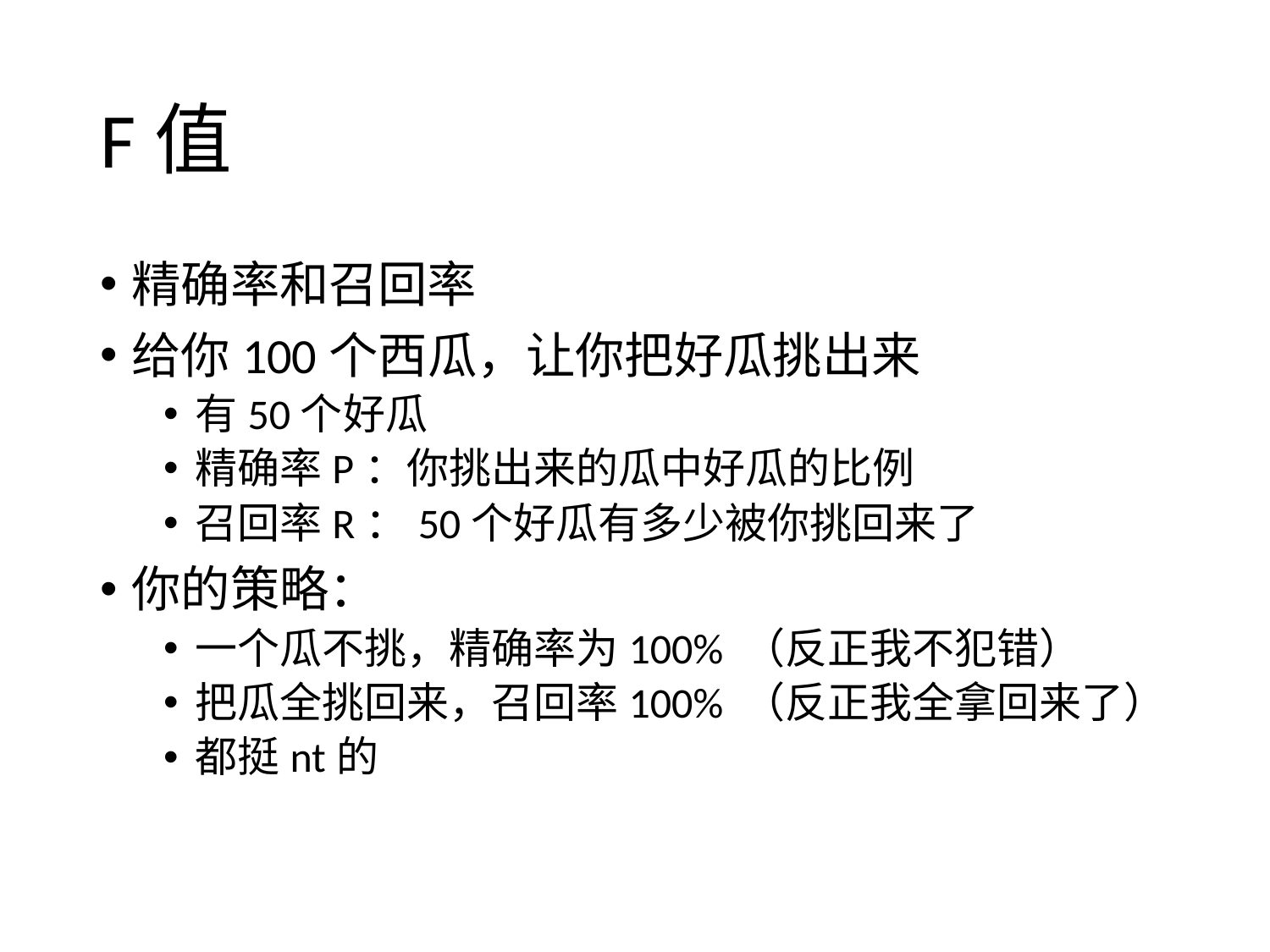

# F值
精确率和召回率
给你100个西瓜，让你把好瓜挑出来
有50个好瓜
精确率P：你挑出来的瓜中好瓜的比例
召回率R：50个好瓜有多少被你挑回来了
你的策略：
一个瓜不挑，精确率为100% （反正我不犯错）
把瓜全挑回来，召回率100% （反正我全拿回来了）
都挺nt的